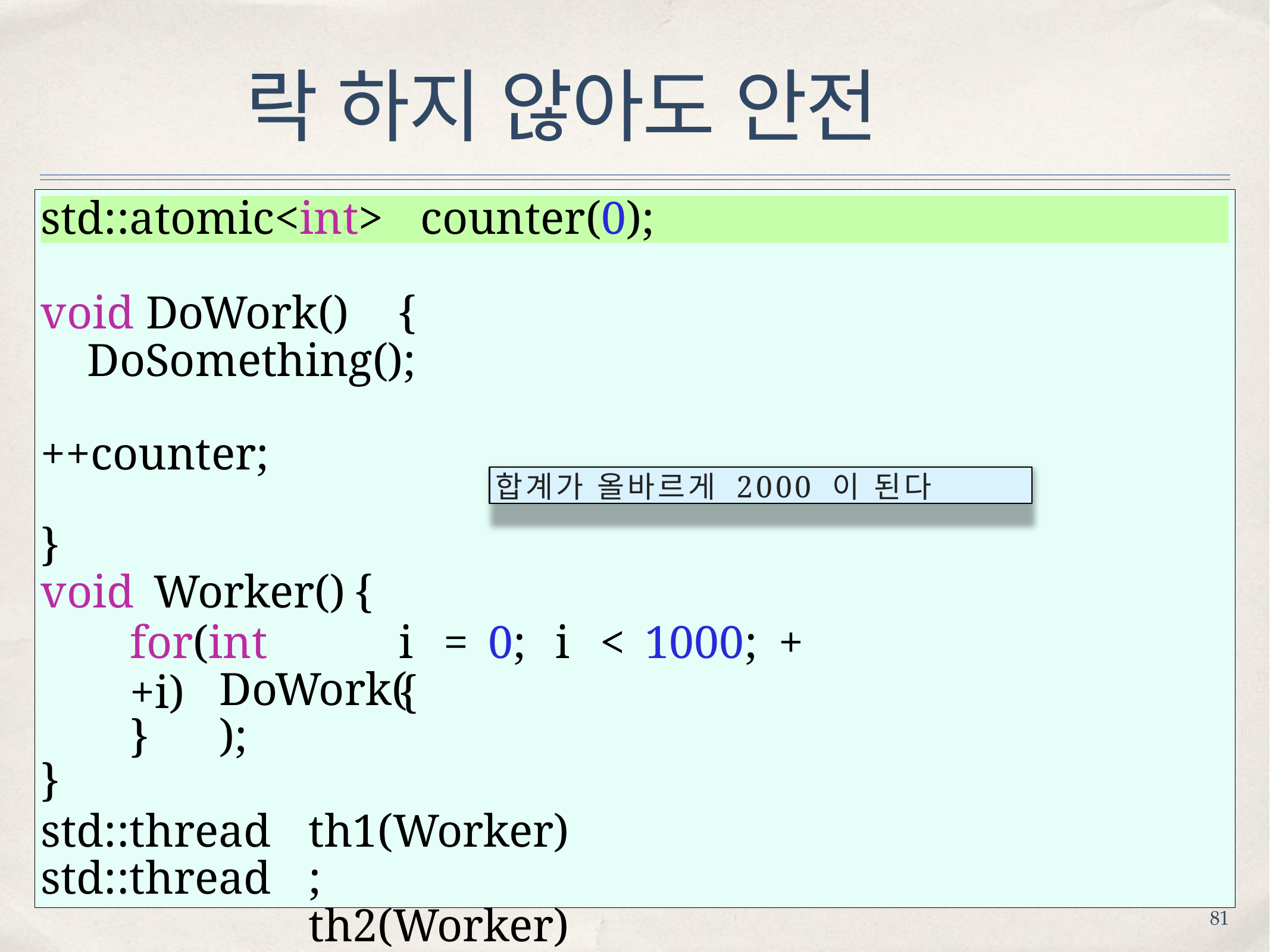

# 락 하지 않아도 안전

std::atomic<int>	counter(0);
void DoWork()	{
    DoSomething();
++counter;

합계가 올바르게 2000 이 된다
}
void	Worker()	{
for(int	i	=	0;	i	<	1000;	++i)	{
DoWork();
}
}
std::thread  std::thread
th1(Worker);  th2(Worker);
81